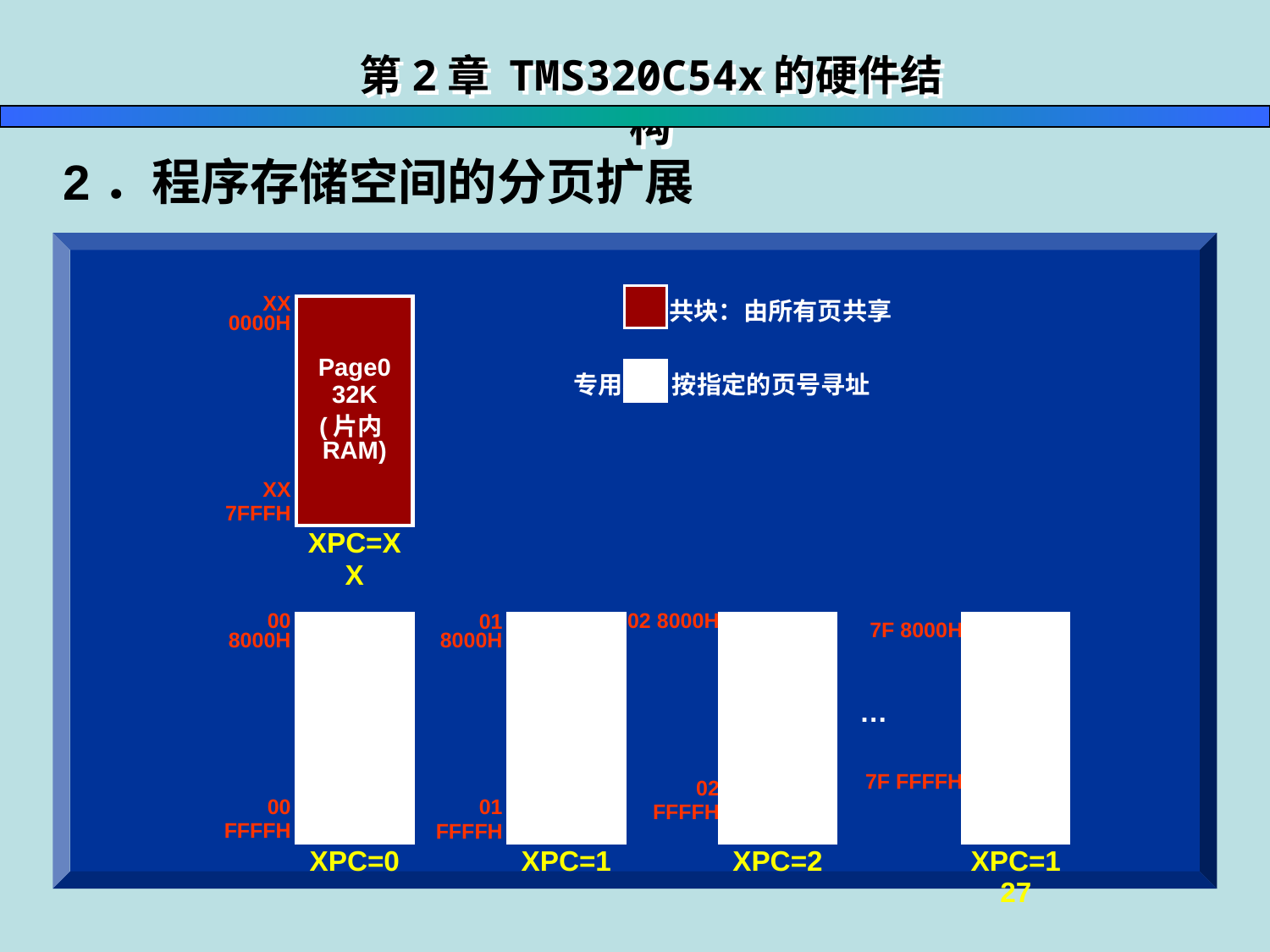

第2章 TMS320C54x的硬件结构

2．程序存储空间的分页扩展

                                           公共块：由所有页共享

                                                                         专用块：按指定的页号寻址

| XX 0000H XX 7FFFH | Page0 32K (片内RAM) |
| --- | --- |
|  | XPC=XX |

| 00 8000H 00 FFFFH | Page0 32K | 01 8000H 01 FFFFH | Page1 32K | 02 8000H 02 FFFFH | Page1 32K | 7F 8000H … 7F FFFFH |  | Page127 32K |
| --- | --- | --- | --- | --- | --- | --- | --- | --- |
|  | XPC=0 |  | XPC=1 |  | XPC=2 |  |  | XPC=127 |
89